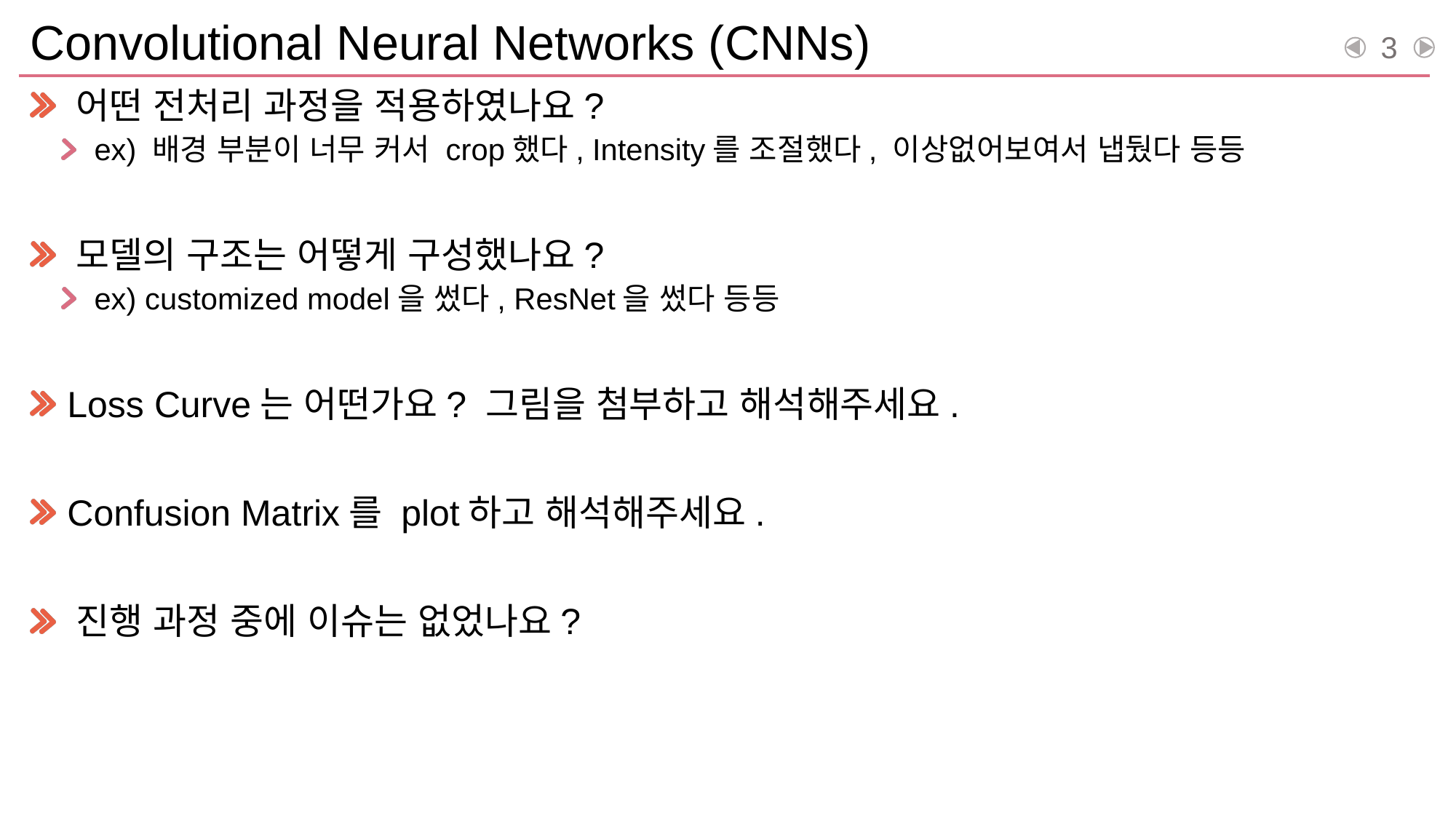

# Convolutional Neural Networks (CNNs)
3
 어떤 전처리 과정을 적용하였나요?
ex) 배경 부분이 너무 커서 crop했다, Intensity를 조절했다, 이상없어보여서 냅뒀다 등등

 모델의 구조는 어떻게 구성했나요?
ex) customized model을 썼다, ResNet을 썼다 등등

 Loss Curve는 어떤가요? 그림을 첨부하고 해석해주세요.

 Confusion Matrix를 plot하고 해석해주세요.

 진행 과정 중에 이슈는 없었나요?